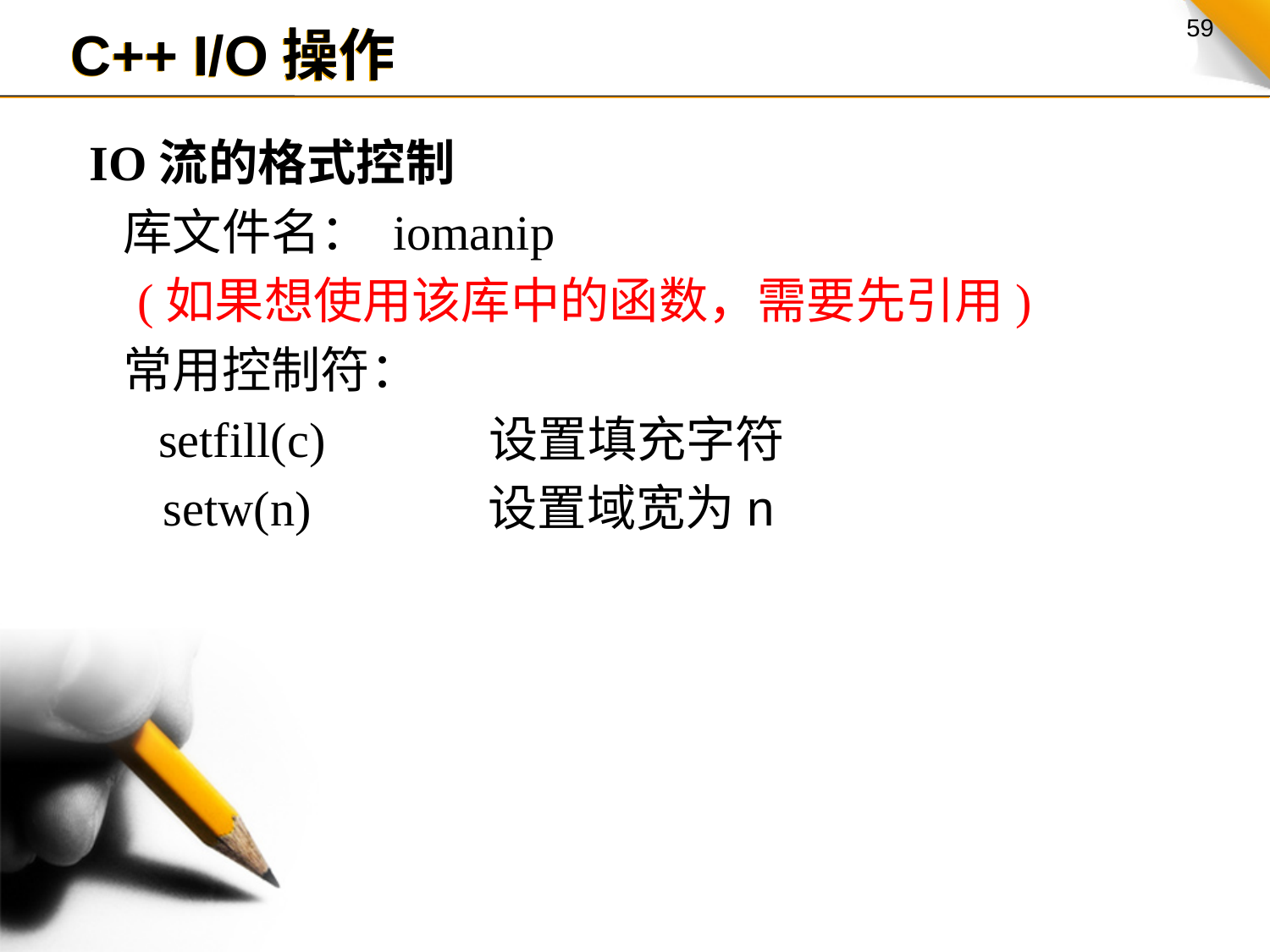

C++ I/O操作
IO流的格式控制
  库文件名： iomanip
	(如果想使用该库中的函数，需要先引用)
  常用控制符：
     setfill(c)           设置填充字符
      setw(n)            设置域宽为n